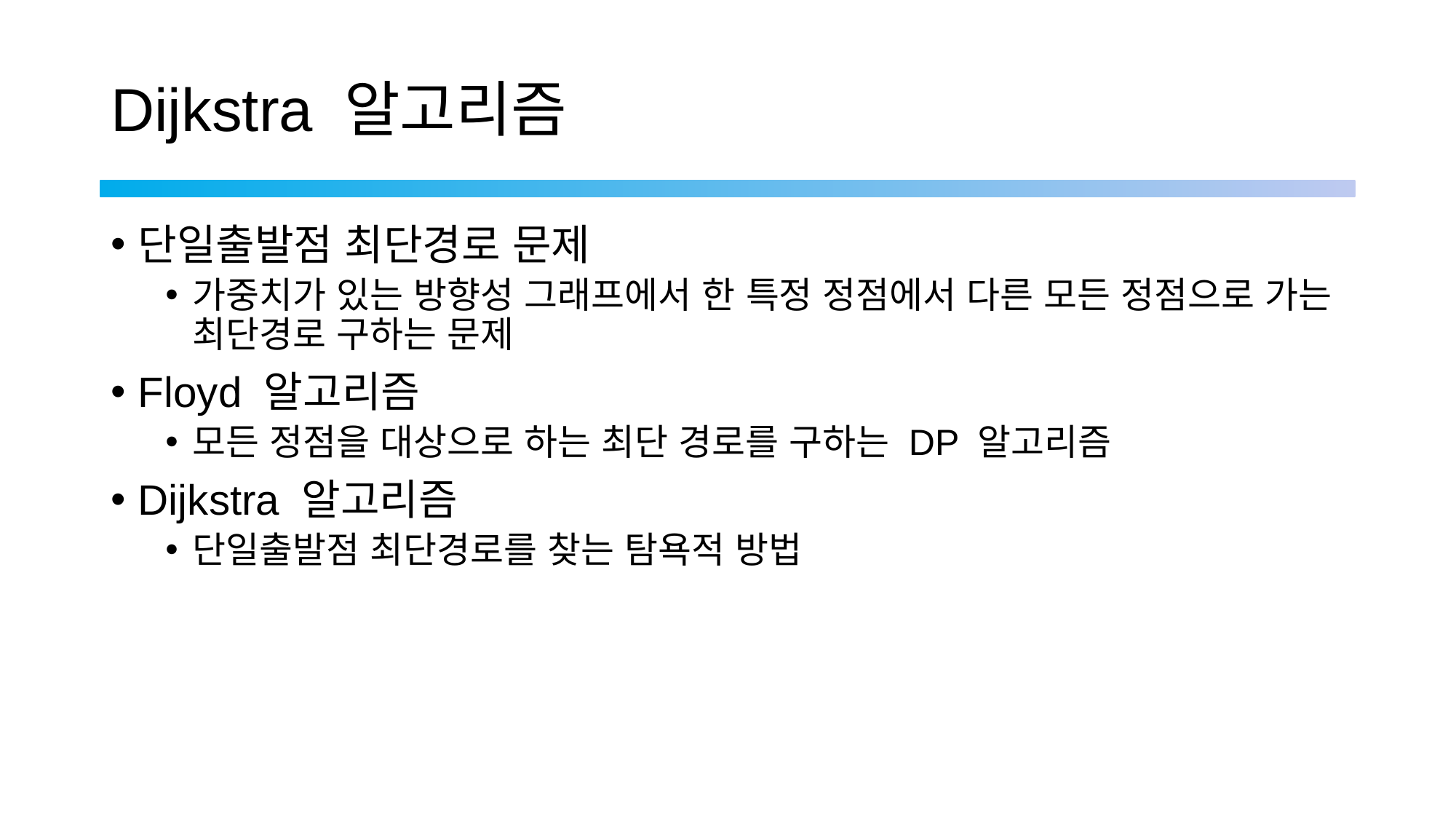

# Dijkstra 알고리즘
단일출발점 최단경로 문제
가중치가 있는 방향성 그래프에서 한 특정 정점에서 다른 모든 정점으로 가는 최단경로 구하는 문제
Floyd 알고리즘
모든 정점을 대상으로 하는 최단 경로를 구하는 DP 알고리즘
Dijkstra 알고리즘
단일출발점 최단경로를 찾는 탐욕적 방법